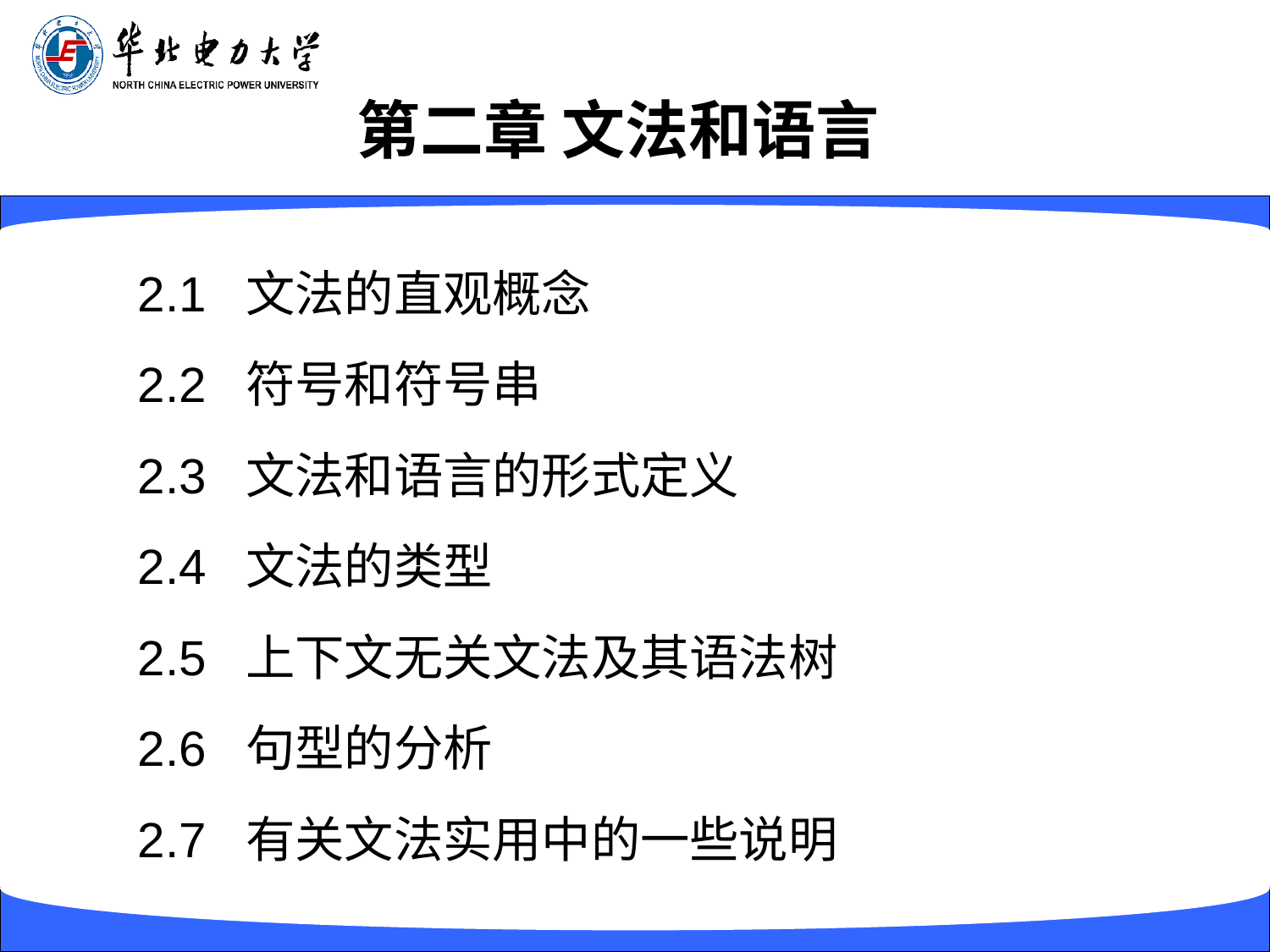

# 第二章 文法和语言
2.1  文法的直观概念
2.2  符号和符号串
2.3  文法和语言的形式定义
2.4  文法的类型
2.5  上下文无关文法及其语法树
2.6  句型的分析
2.7  有关文法实用中的一些说明